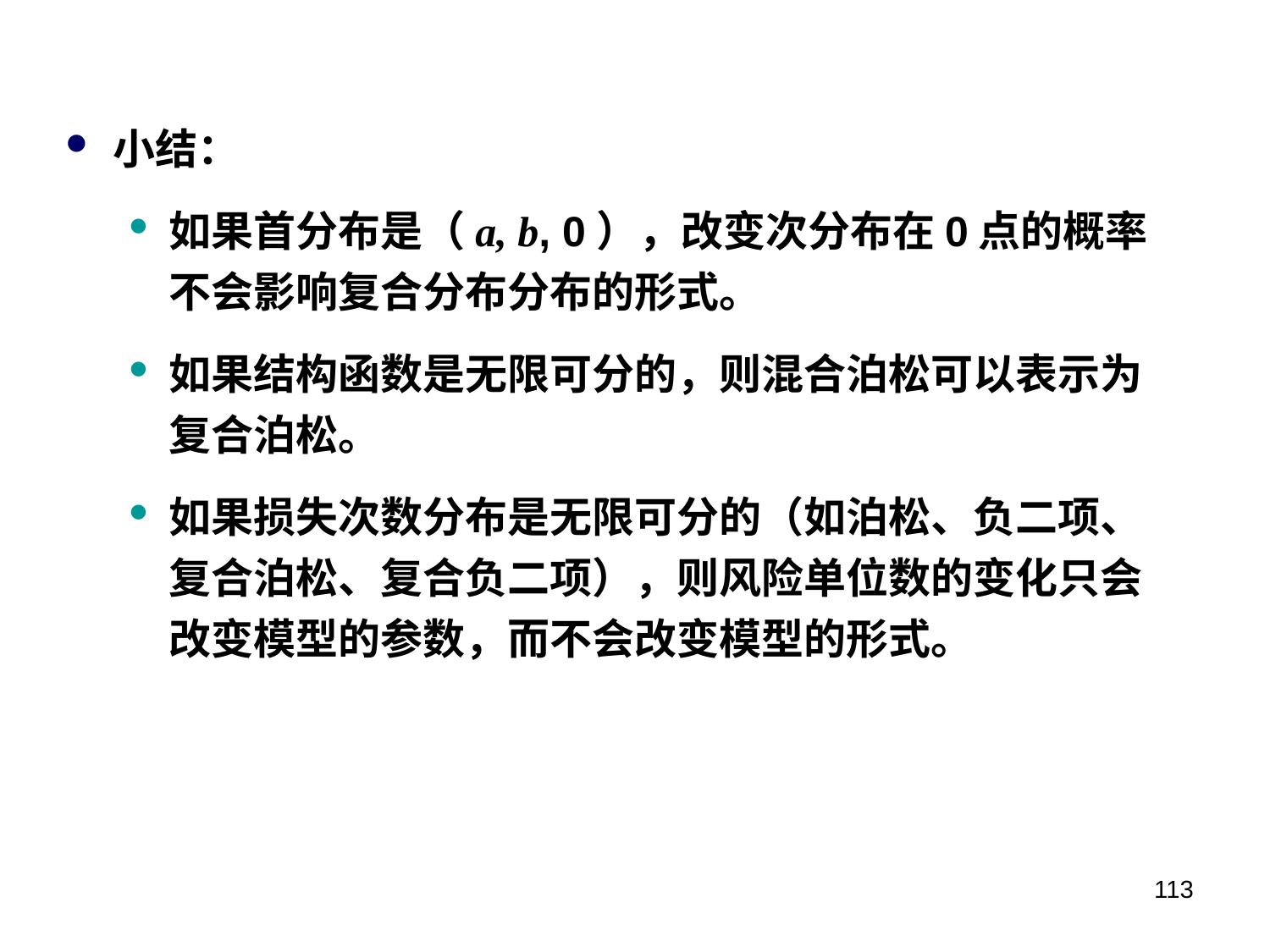

小结：
如果首分布是（a, b, 0），改变次分布在0点的概率不会影响复合分布分布的形式。
如果结构函数是无限可分的，则混合泊松可以表示为复合泊松。
如果损失次数分布是无限可分的（如泊松、负二项、复合泊松、复合负二项），则风险单位数的变化只会改变模型的参数，而不会改变模型的形式。
113